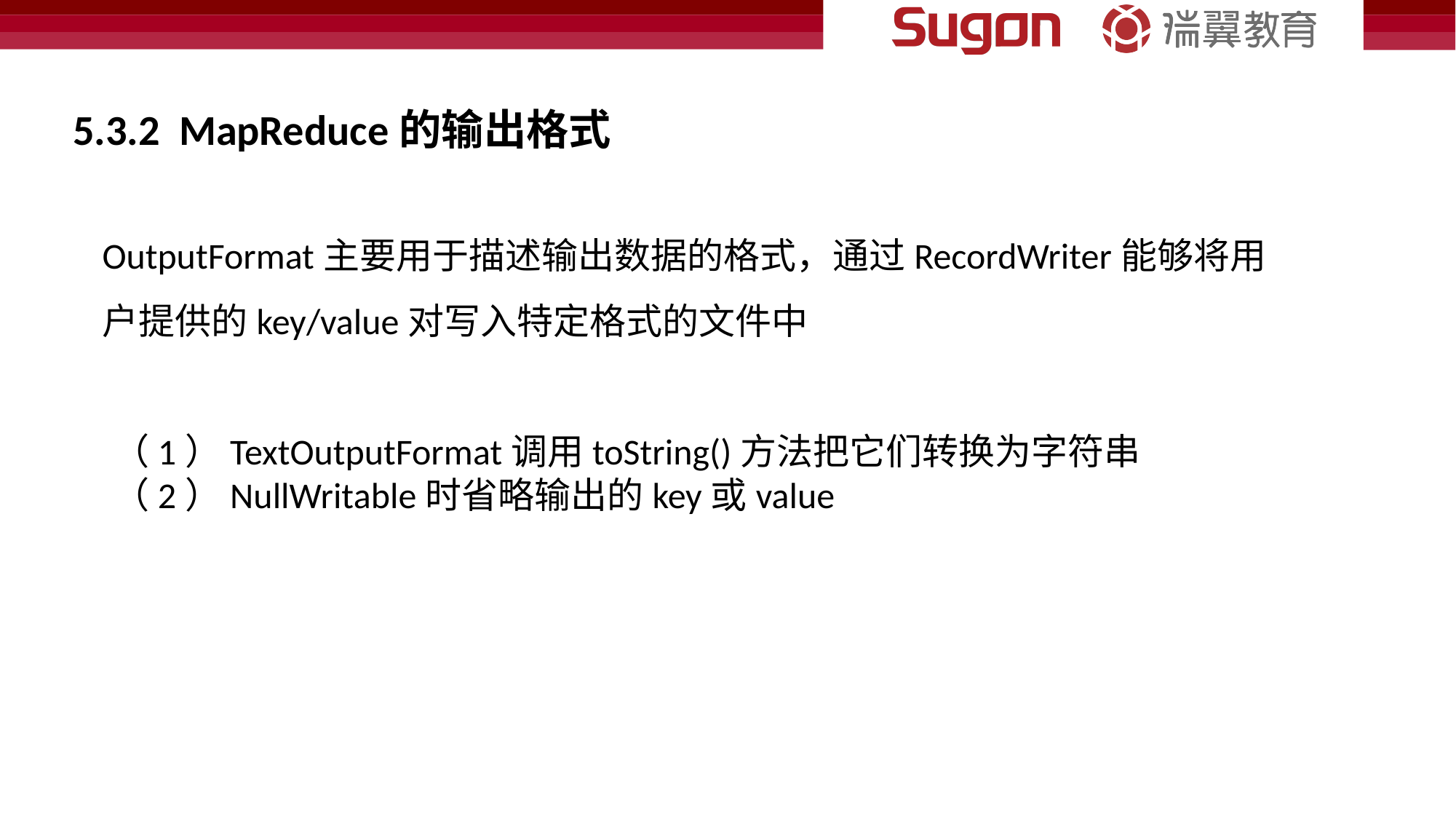

5.3.2  MapReduce的输出格式
OutputFormat主要用于描述输出数据的格式，通过RecordWriter能够将用户提供的key/value对写入特定格式的文件中
（1）TextOutputFormat调用toString()方法把它们转换为字符串
（2）NullWritable时省略输出的key或value